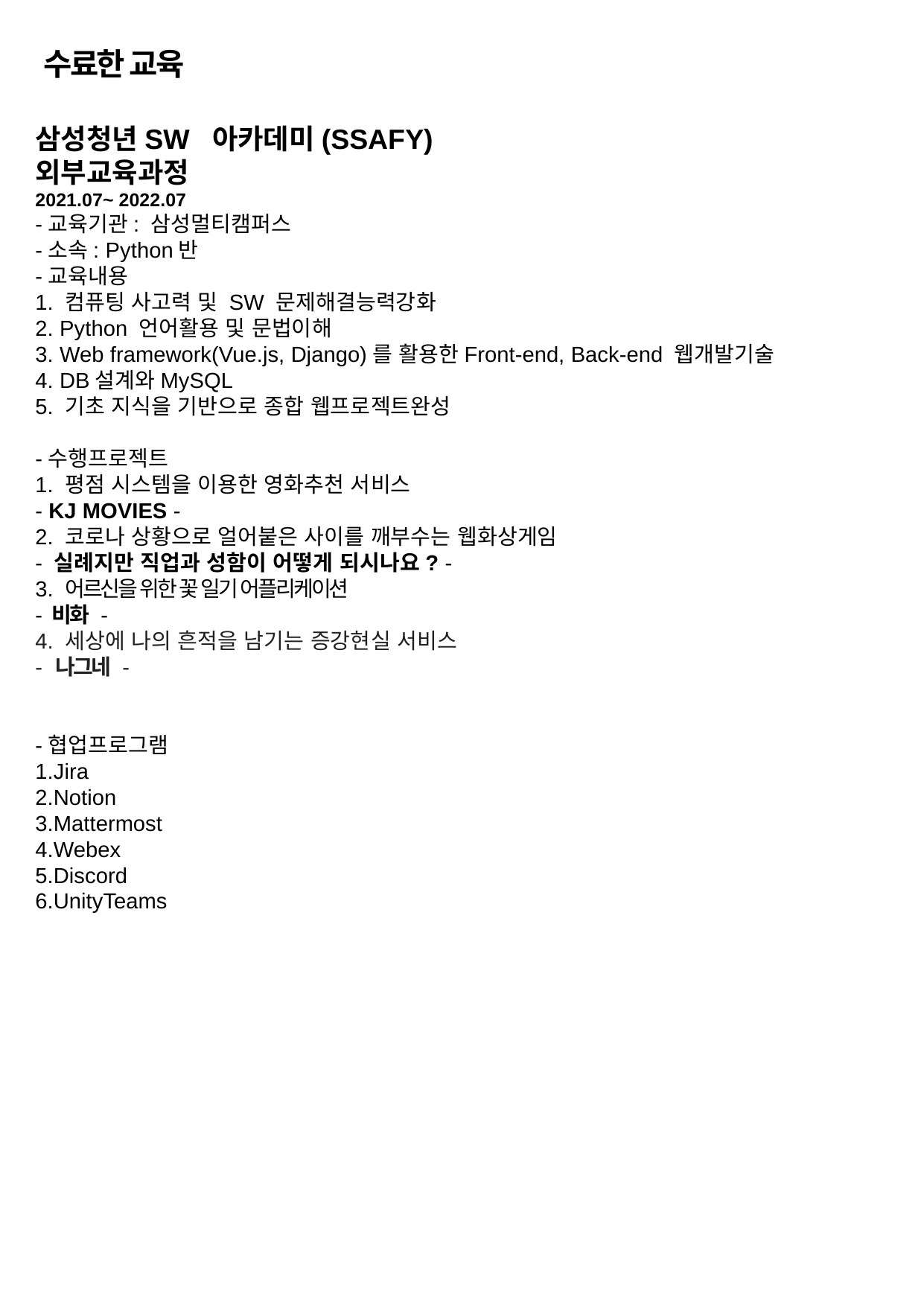

수료한 교육
삼성청년SW  아카데미(SSAFY)
외부교육과정
2021.07~ 2022.07
-교육기관: 삼성멀티캠퍼스
-소속: Python반
-교육내용
1. 컴퓨팅 사고력 및 SW 문제해결능력강화
2. Python 언어활용 및 문법이해
3. Web framework(Vue.js, Django)를 활용한Front-end, Back-end 웹개발기술
4. DB설계와MySQL
5. 기초 지식을 기반으로 종합 웹프로젝트완성

-수행프로젝트
1. 평점 시스템을 이용한 영화추천 서비스
- KJ MOVIES -
2. 코로나 상황으로 얼어붙은 사이를 깨부수는 웹화상게임
- 실례지만 직업과 성함이 어떻게 되시나요? -
3. 어르신을 위한 꽃 일기 어플리케이션
- 비화 -
4. 세상에 나의 흔적을 남기는 증강현실 서비스
-  나그네 -

-협업프로그램
1.Jira
2.Notion
3.Mattermost
4.Webex
5.Discord
6.UnityTeams